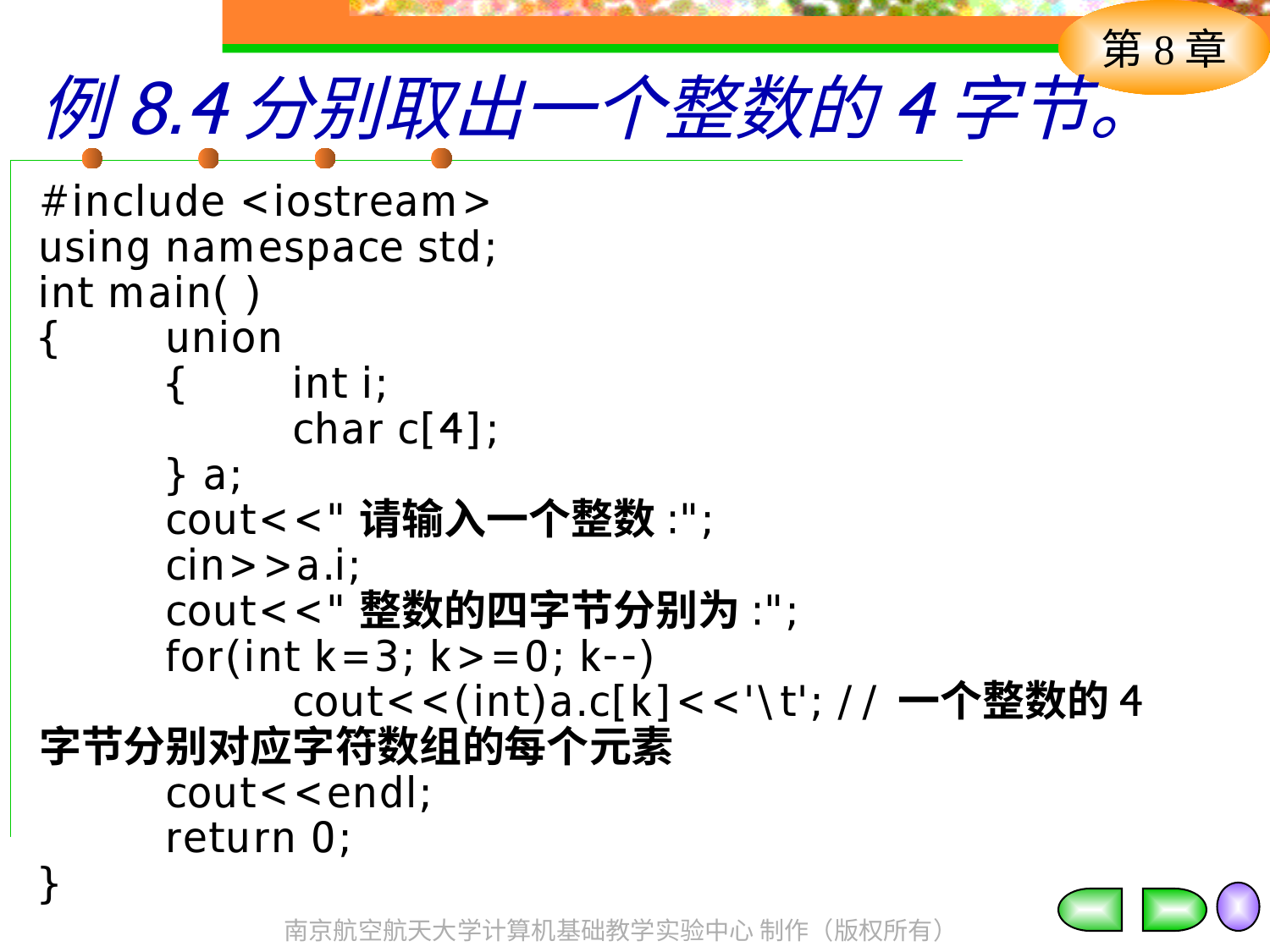

# 例8.4分别取出一个整数的4字节。
#include <iostream>
using namespace std;
int main( )
{	union
	{	int i;
		char c[4];
	} a;
	cout<<"请输入一个整数:";
	cin>>a.i;
	cout<<"整数的四字节分别为:";
	for(int k=3; k>=0; k--)
		cout<<(int)a.c[k]<<'\t'; //一个整数的4字节分别对应字符数组的每个元素
	cout<<endl;
	return 0;
}